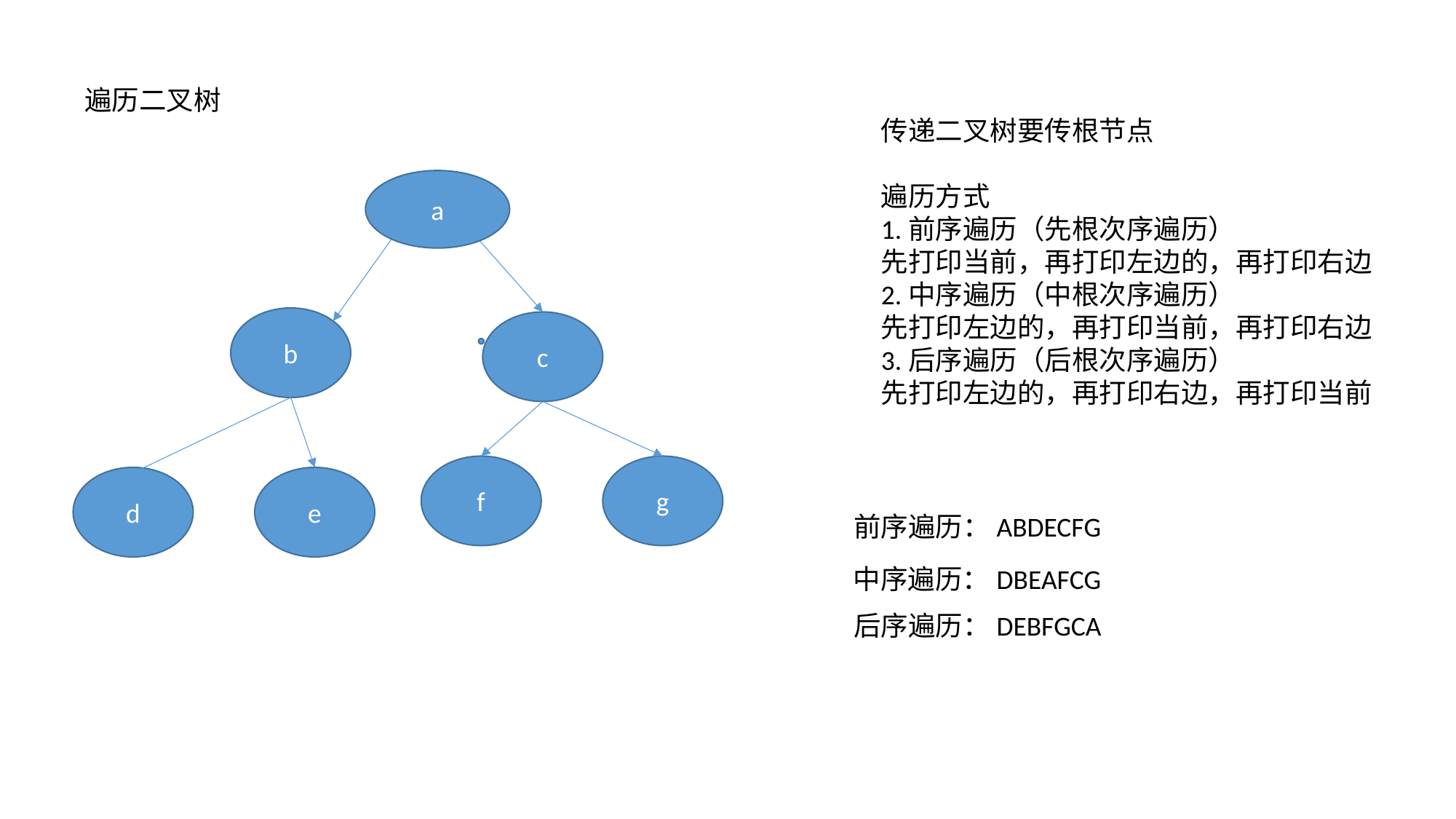

遍历二叉树
传递二叉树要传根节点

遍历方式
1.前序遍历（先根次序遍历）
先打印当前，再打印左边的，再打印右边
2.中序遍历（中根次序遍历）
先打印左边的，再打印当前，再打印右边
3.后序遍历（后根次序遍历）
先打印左边的，再打印右边，再打印当前

a
b
c

f
g
d
e
前序遍历：ABDECFG
中序遍历：DBEAFCG
后序遍历：DEBFGCA